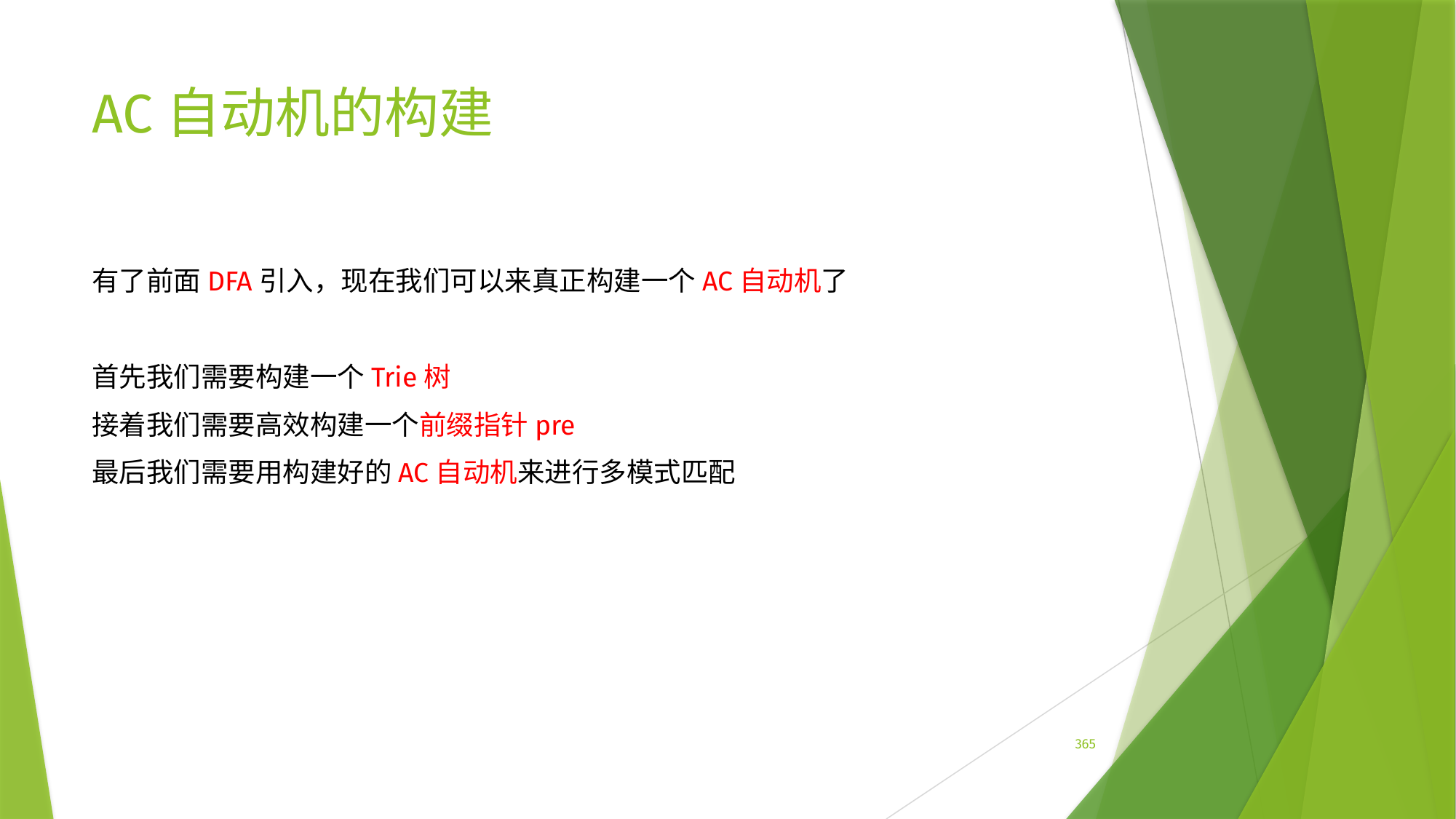

# AC自动机的构建
有了前面DFA引入，现在我们可以来真正构建一个AC自动机了

首先我们需要构建一个Trie树
接着我们需要高效构建一个前缀指针pre
最后我们需要用构建好的AC自动机来进行多模式匹配
365